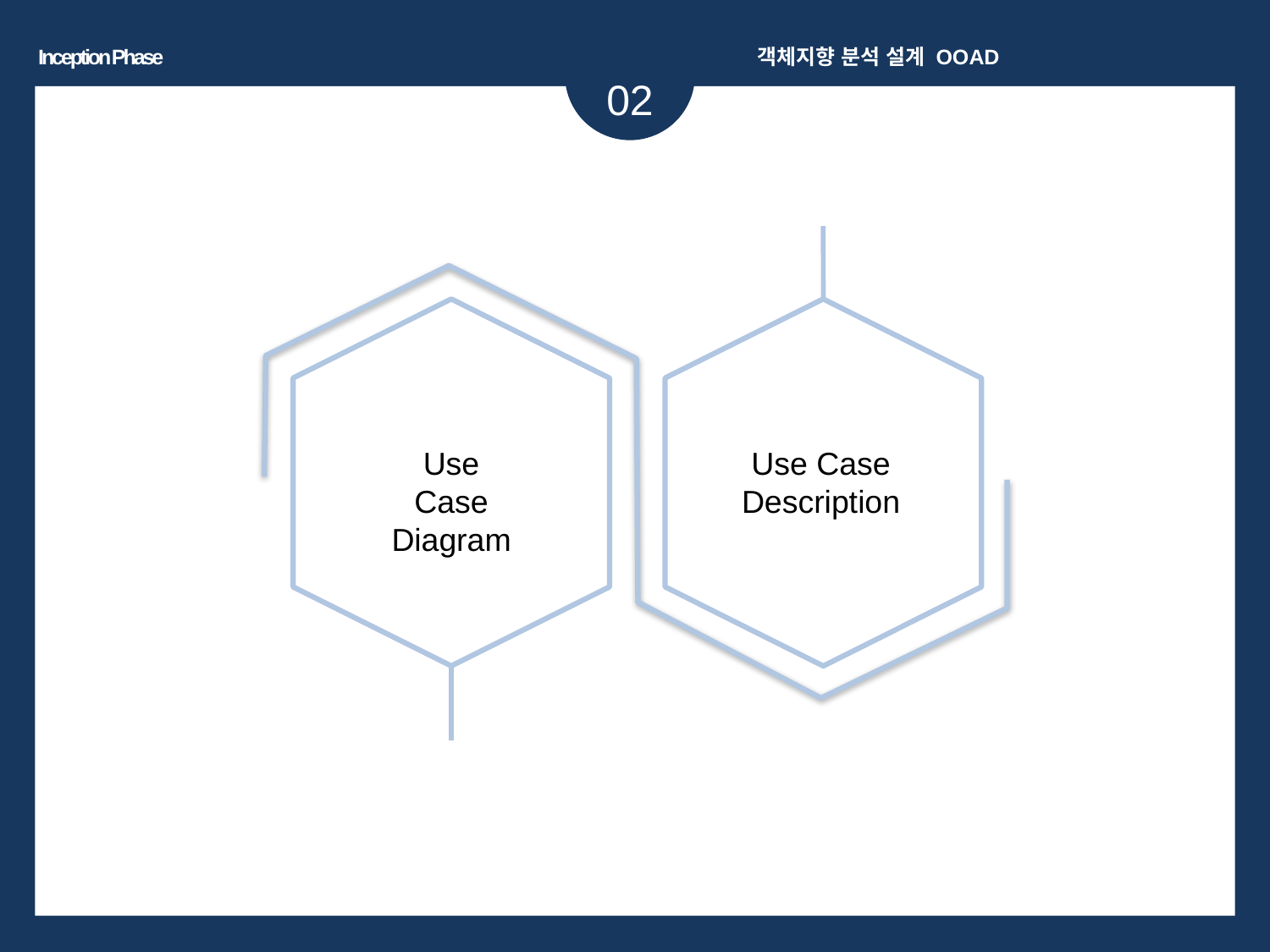

Inception Phase
객체지향 분석 설계 OOAD
01
02

Use Case Description
Use Case Diagram